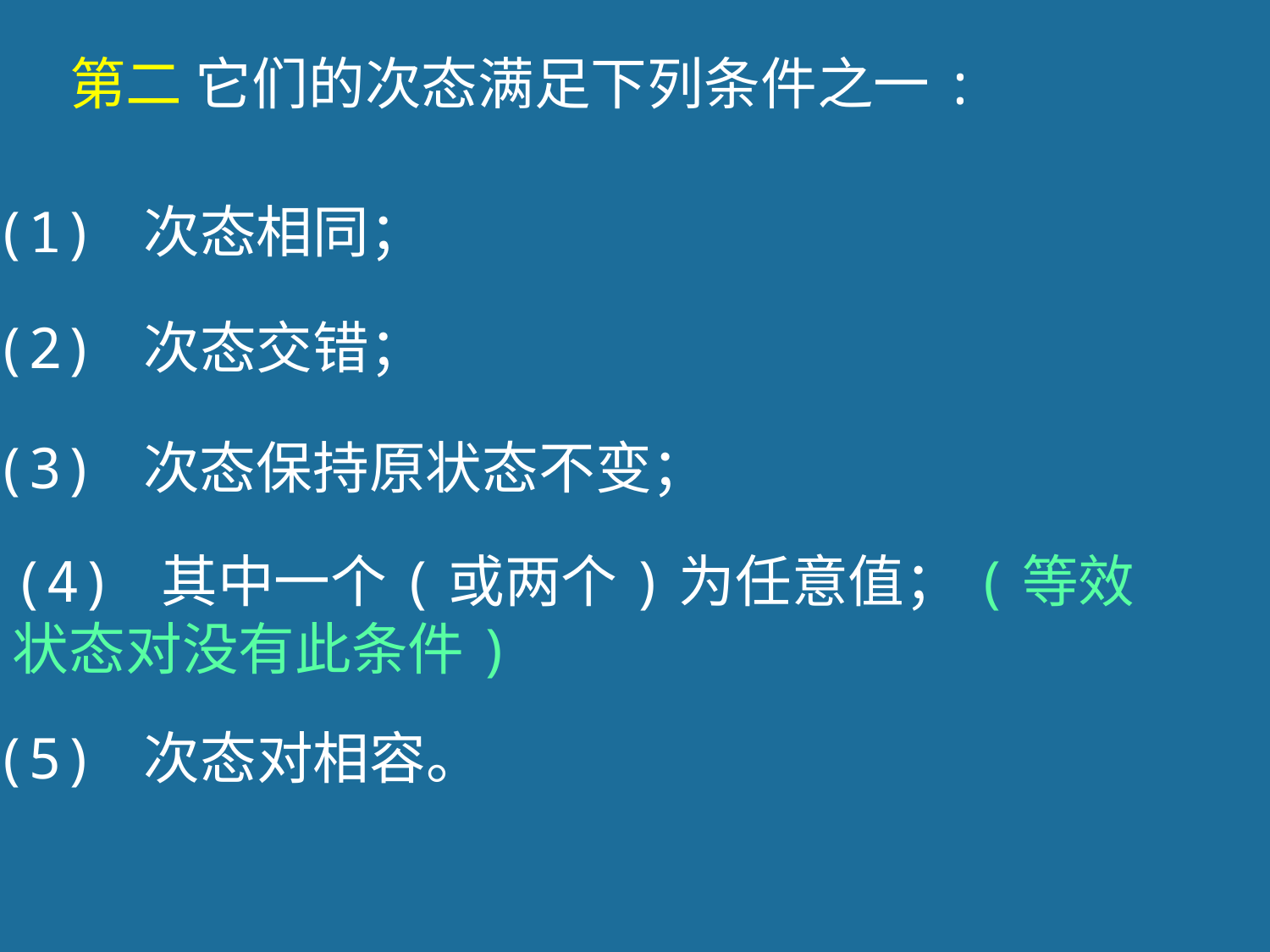

第二 它们的次态满足下列条件之一:
(1) 次态相同；
(2) 次态交错；
(3) 次态保持原状态不变；
(4) 其中一个(或两个)为任意值；(等效状态对没有此条件)
(5) 次态对相容。
77